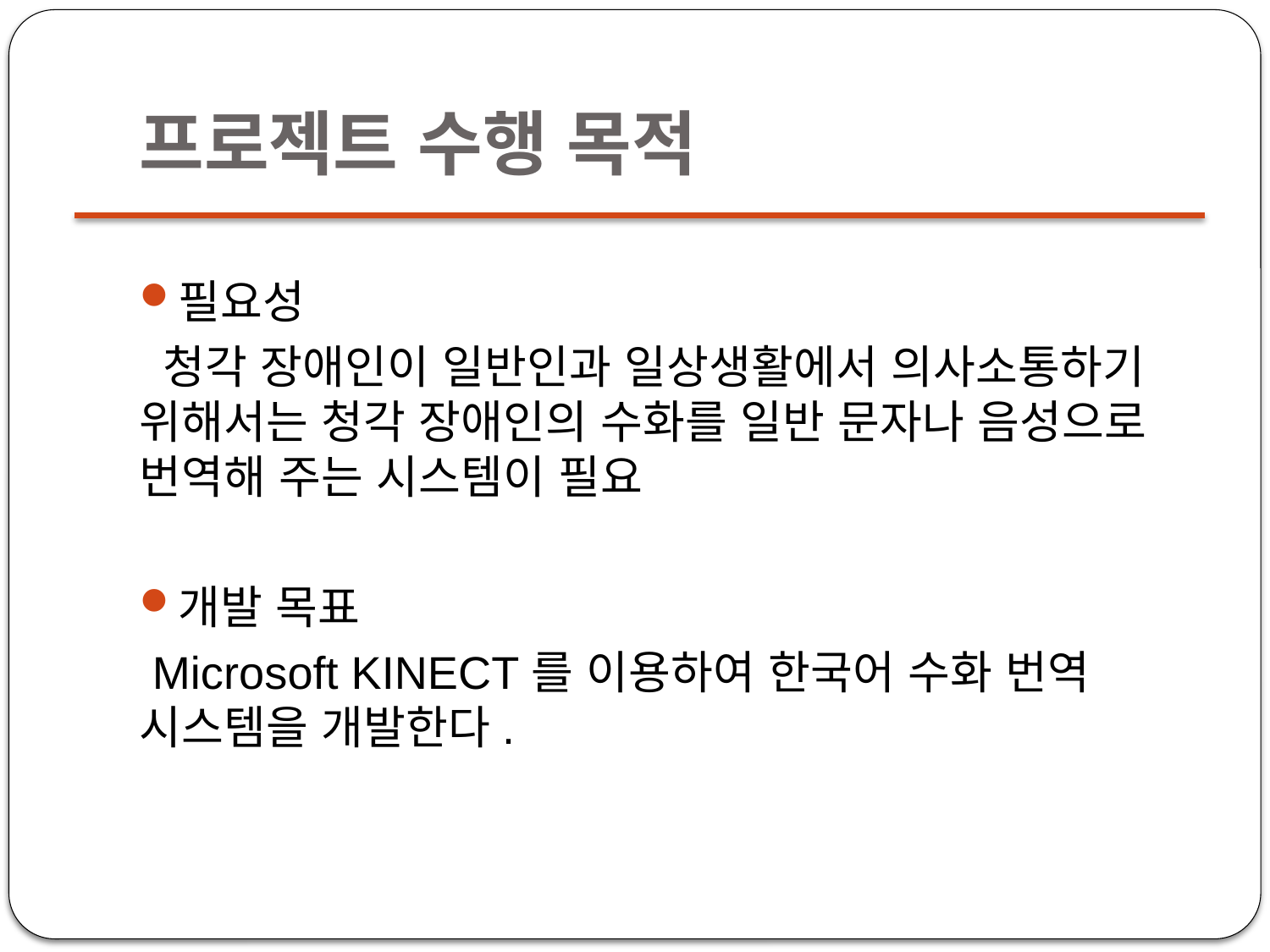

# 프로젝트 수행 목적

필요성
 청각 장애인이 일반인과 일상생활에서 의사소통하기 위해서는 청각 장애인의 수화를 일반 문자나 음성으로 번역해 주는 시스템이 필요

개발 목표
 Microsoft KINECT를 이용하여 한국어 수화 번역 시스템을 개발한다.